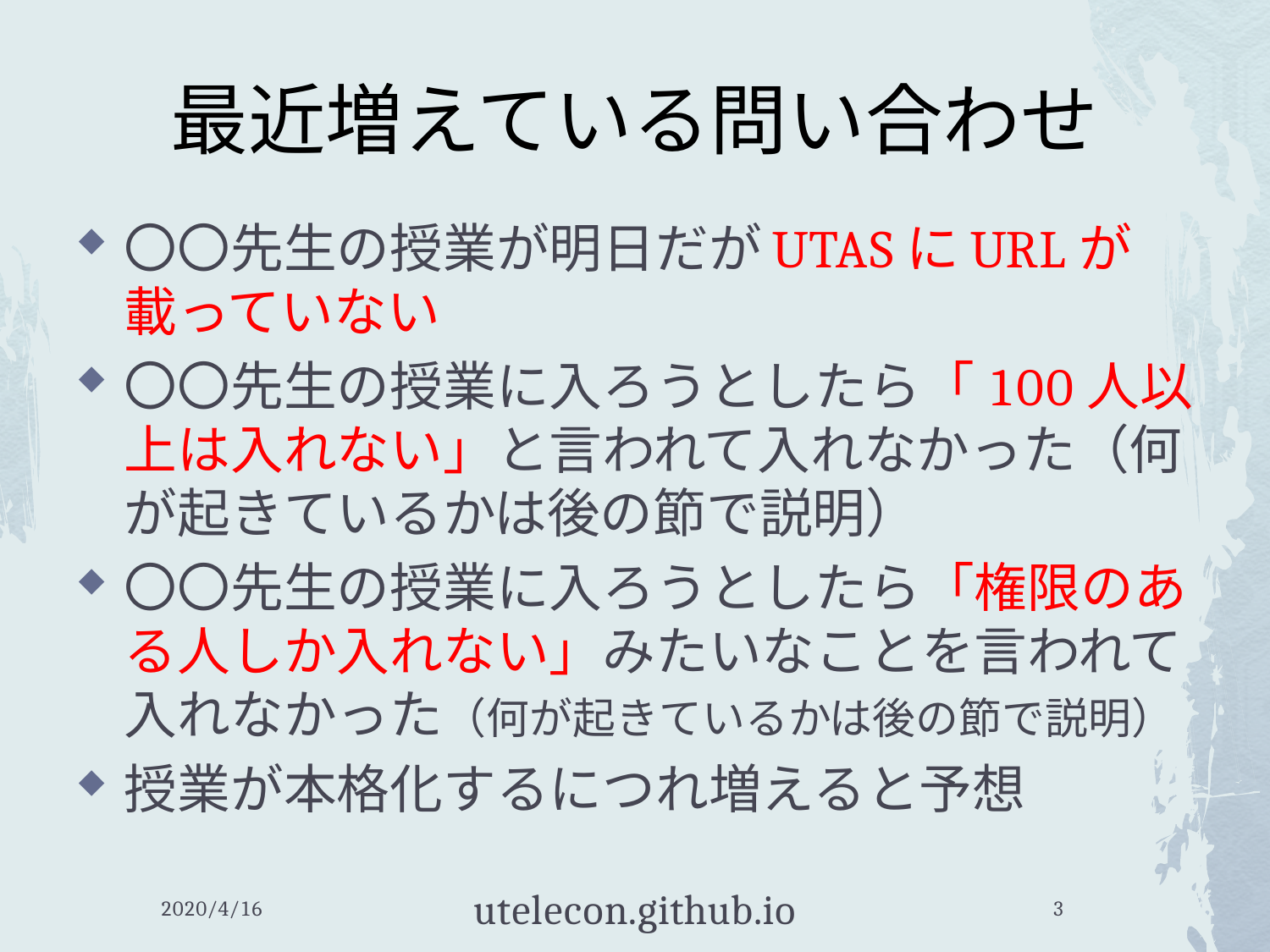

# 最近増えている問い合わせ
〇〇先生の授業が明日だがUTASにURLが載っていない
〇〇先生の授業に入ろうとしたら「100人以上は入れない」と言われて入れなかった（何が起きているかは後の節で説明）
〇〇先生の授業に入ろうとしたら「権限のある人しか入れない」みたいなことを言われて入れなかった（何が起きているかは後の節で説明）
授業が本格化するにつれ増えると予想
2020/4/16
utelecon.github.io
3